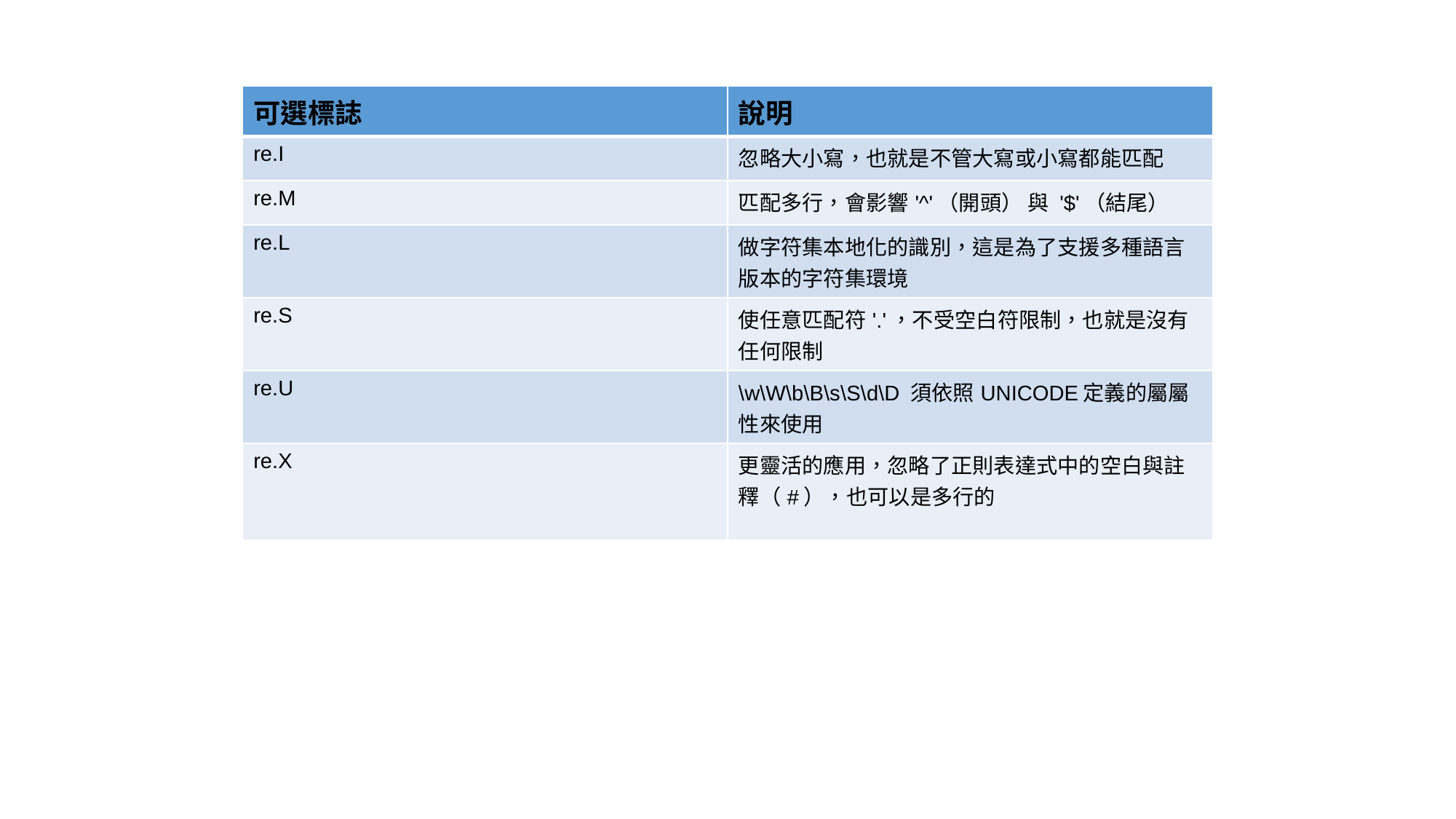

| 可選標誌 | 說明 |
| --- | --- |
| re.I | 忽略大小寫，也就是不管大寫或小寫都能匹配 |
| re.M | 匹配多行，會影響'^'（開頭） 與 '$'（結尾） |
| re.L | 做字符集本地化的識別，這是為了支援多種語言版本的字符集環境 |
| re.S | 使任意匹配符'.'，不受空白符限制，也就是沒有任何限制 |
| re.U | \w\W\b\B\s\S\d\D 須依照UNICODE定義的屬屬性來使用 |
| re.X | 更靈活的應用，忽略了正則表達式中的空白與註釋（#），也可以是多行的 |